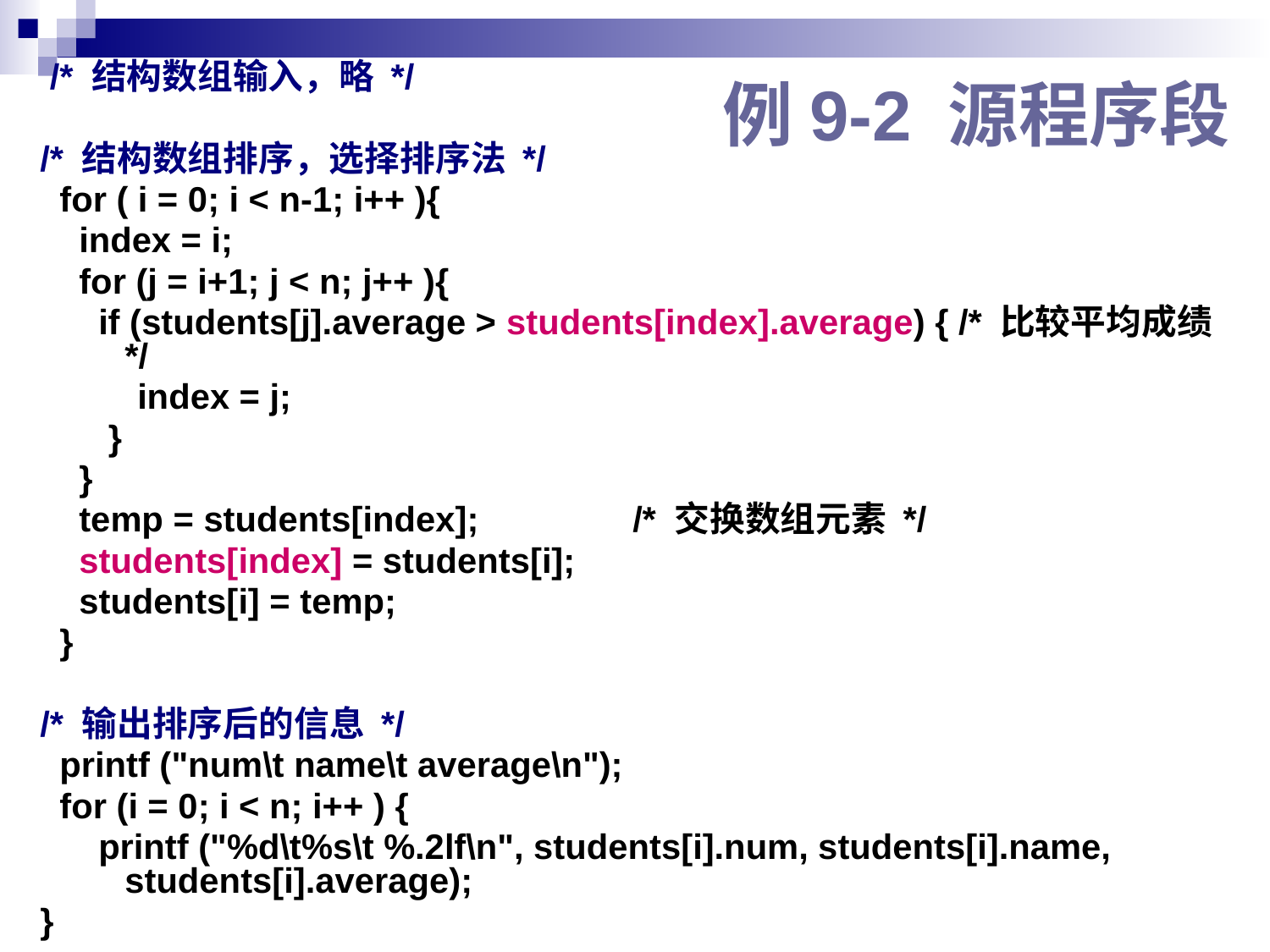

# 例9-2 源程序段
 /* 结构数组输入，略 */

/* 结构数组排序，选择排序法 */
  for ( i = 0; i < n-1; i++ ){
    index = i;
    for (j = i+1; j < n; j++ ){
      if (students[j].average > students[index].average) { /* 比较平均成绩*/
          index = j;
       }
    }
    temp = students[index];		/* 交换数组元素 */
    students[index] = students[i];
    students[i] = temp;
  }

/* 输出排序后的信息 */
  printf ("num\t name\t average\n");
  for (i = 0; i < n; i++ ) {
      printf ("%d\t%s\t %.2lf\n", students[i].num, students[i].name, students[i].average);
}